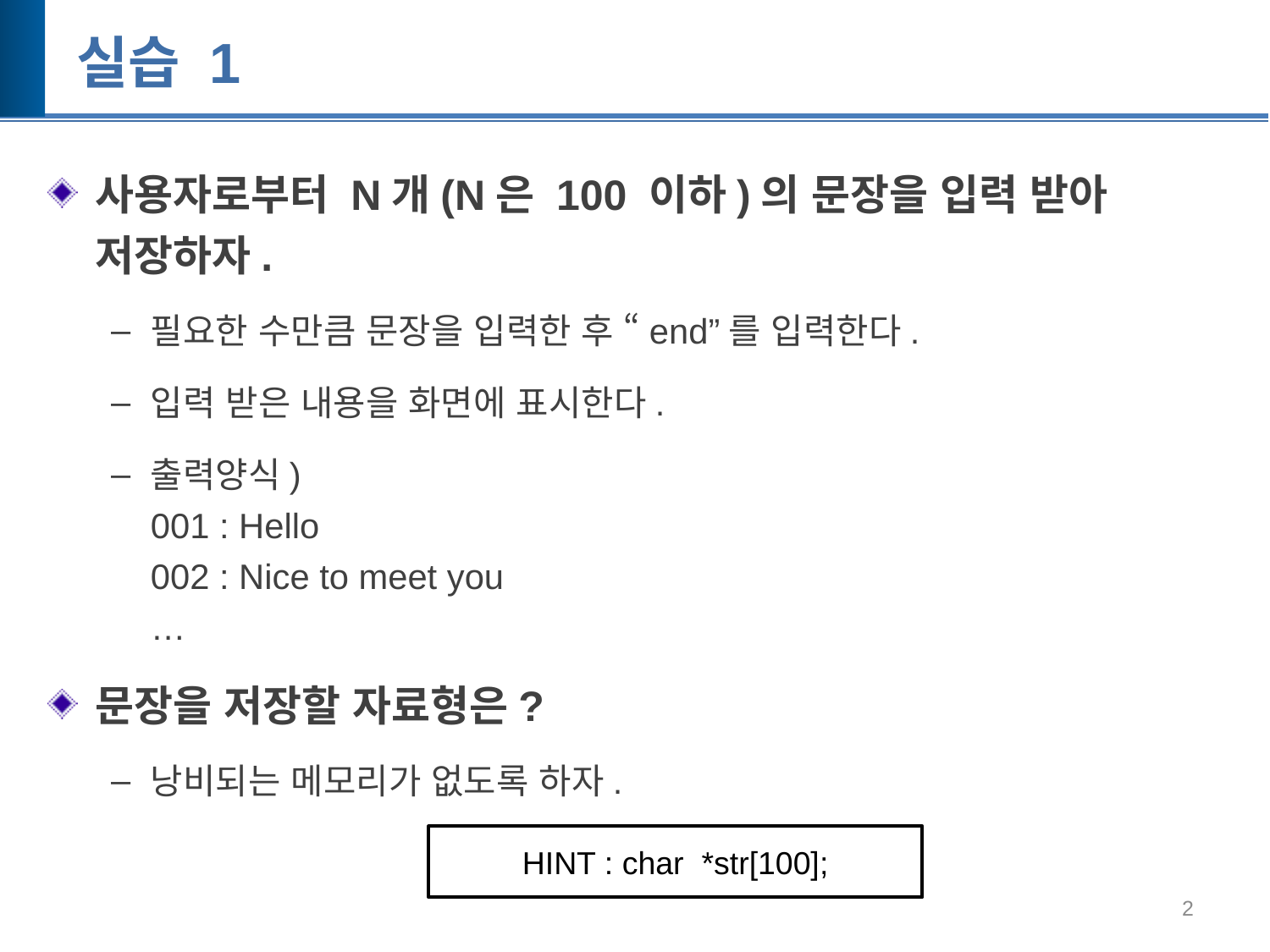

# 실습 1
사용자로부터 N개(N은 100 이하)의 문장을 입력 받아 저장하자.
필요한 수만큼 문장을 입력한 후 “end”를 입력한다.
입력 받은 내용을 화면에 표시한다.
출력양식)
001 : Hello
002 : Nice to meet you
…
문장을 저장할 자료형은?
낭비되는 메모리가 없도록 하자.
HINT : char  *str[100];
2